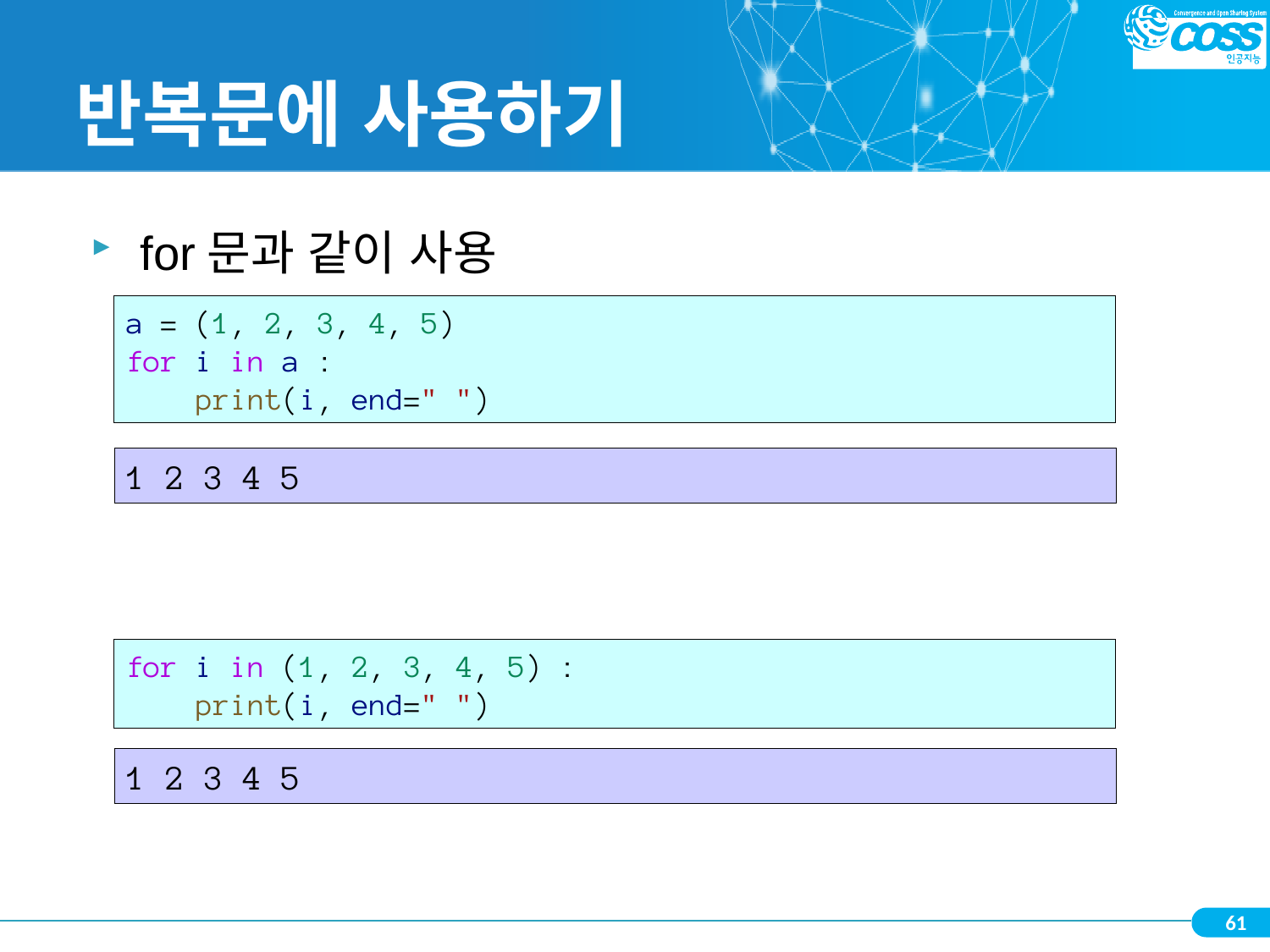

# 반복문에 사용하기
 for문과 같이 사용
a = (1, 2, 3, 4, 5)
for i in a :
    print(i, end=" ")
1 2 3 4 5
for i in (1, 2, 3, 4, 5) :
    print(i, end=" ")
1 2 3 4 5